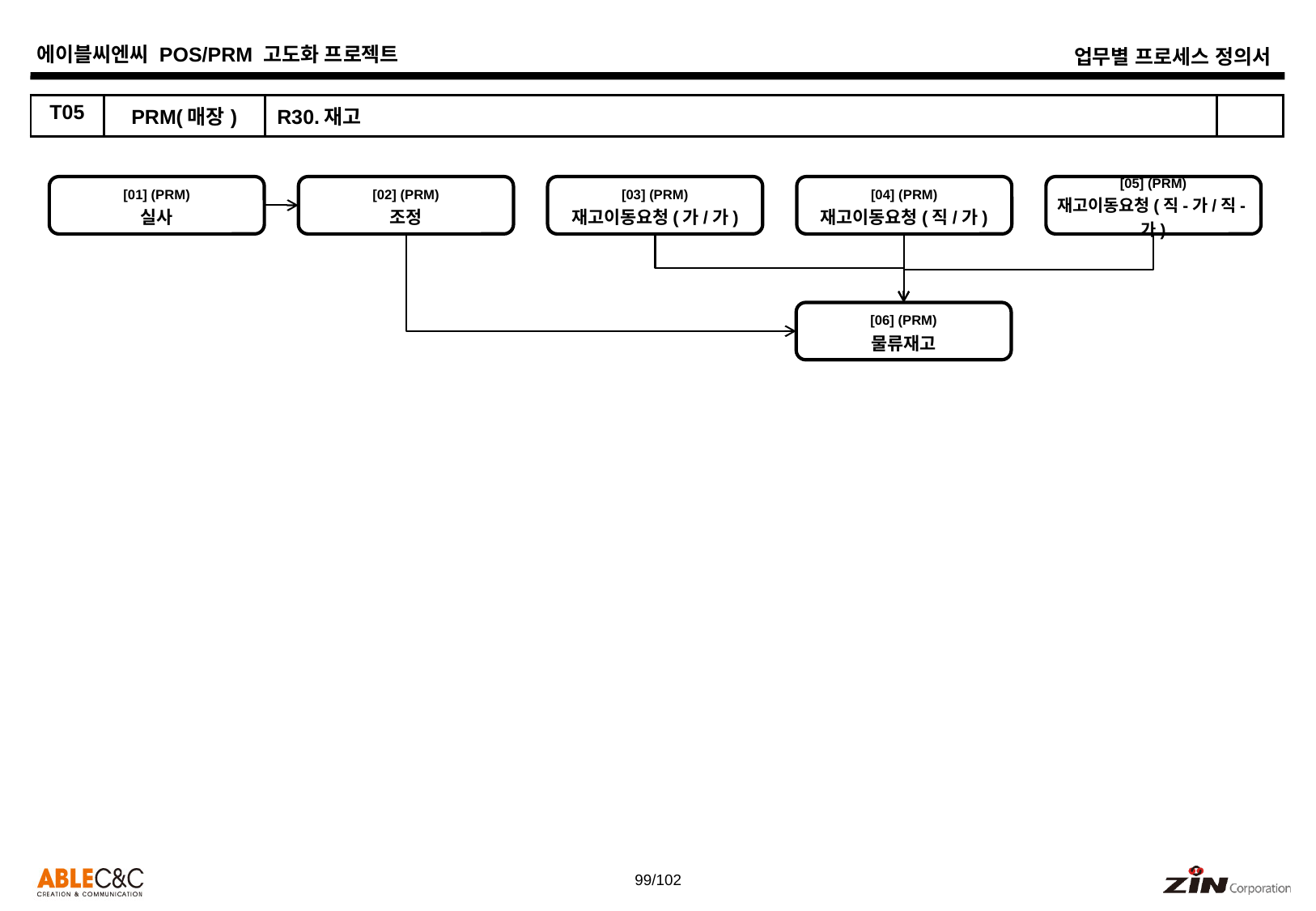

| T05 | PRM(매장) | R30.재고 |  |
| --- | --- | --- | --- |
[01] (PRM)
실사
[02] (PRM)
조정
[03] (PRM)
재고이동요청(가/가)
[04] (PRM)
재고이동요청(직/가)
[05] (PRM)
재고이동요청(직-가/직-가)
[06] (PRM)
물류재고